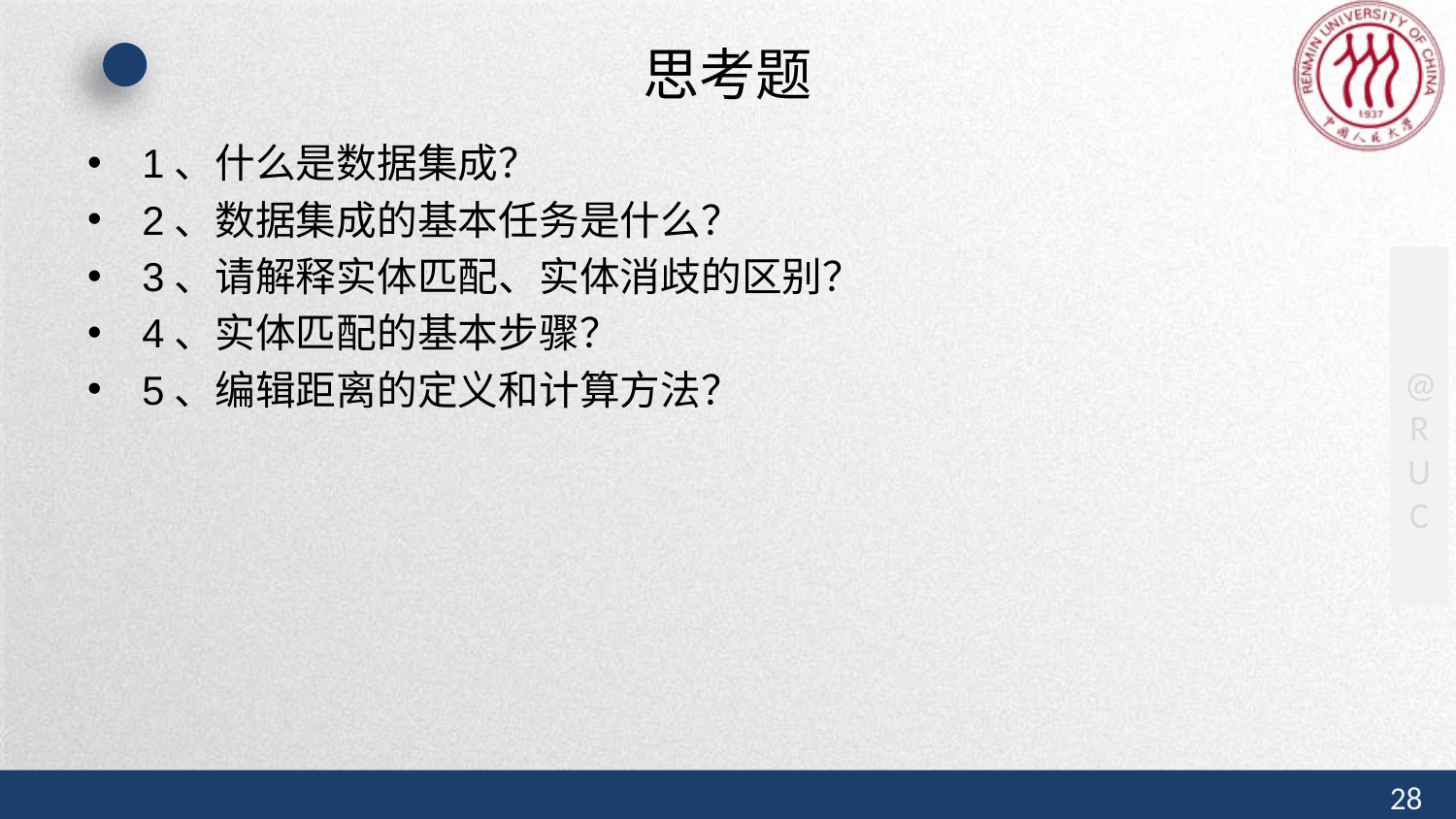

# 思考题
1、什么是数据集成？
2、数据集成的基本任务是什么？
3、请解释实体匹配、实体消歧的区别？
4、实体匹配的基本步骤？
5、编辑距离的定义和计算方法？